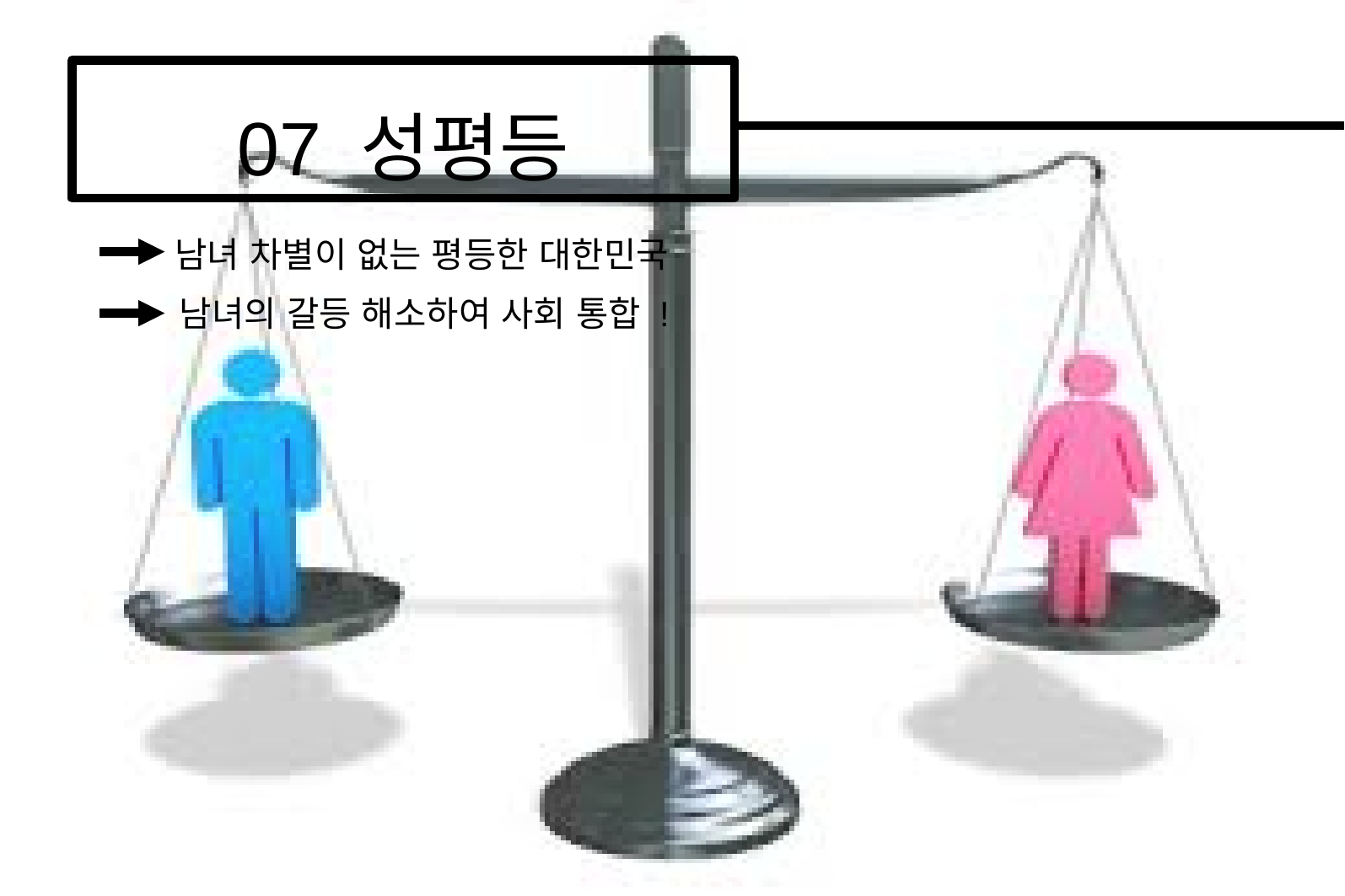

# 07 성평등
남녀 차별이 없는 평등한 대한민국
남녀의 갈등 해소하여 사회 통합 !